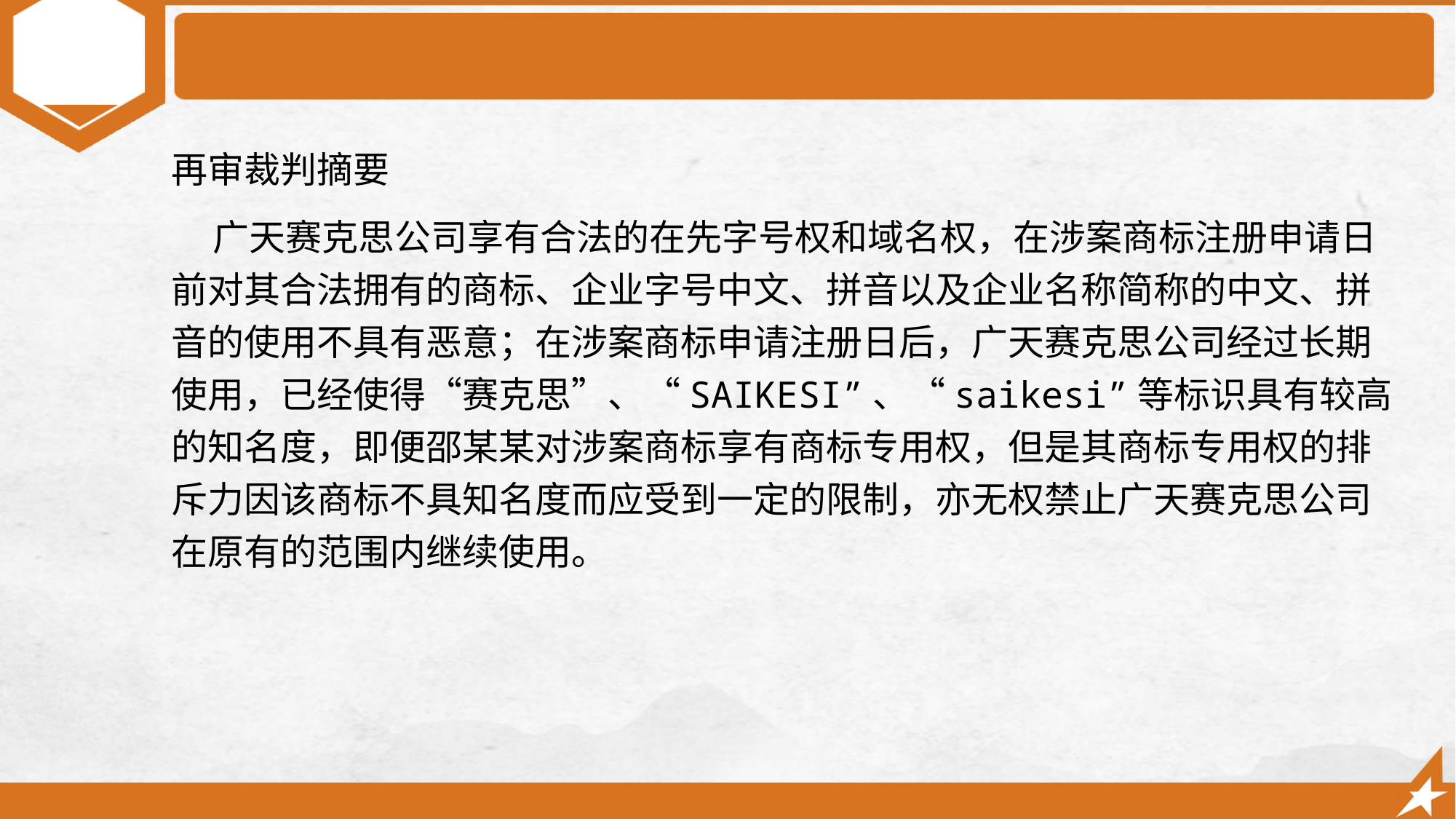

再审裁判摘要
    广天赛克思公司享有合法的在先字号权和域名权，在涉案商标注册申请日前对其合法拥有的商标、企业字号中文、拼音以及企业名称简称的中文、拼音的使用不具有恶意；在涉案商标申请注册日后，广天赛克思公司经过长期使用，已经使得“赛克思”、“SAIKESI”、“saikesi”等标识具有较高的知名度，即便邵某某对涉案商标享有商标专用权，但是其商标专用权的排斥力因该商标不具知名度而应受到一定的限制，亦无权禁止广天赛克思公司在原有的范围内继续使用。